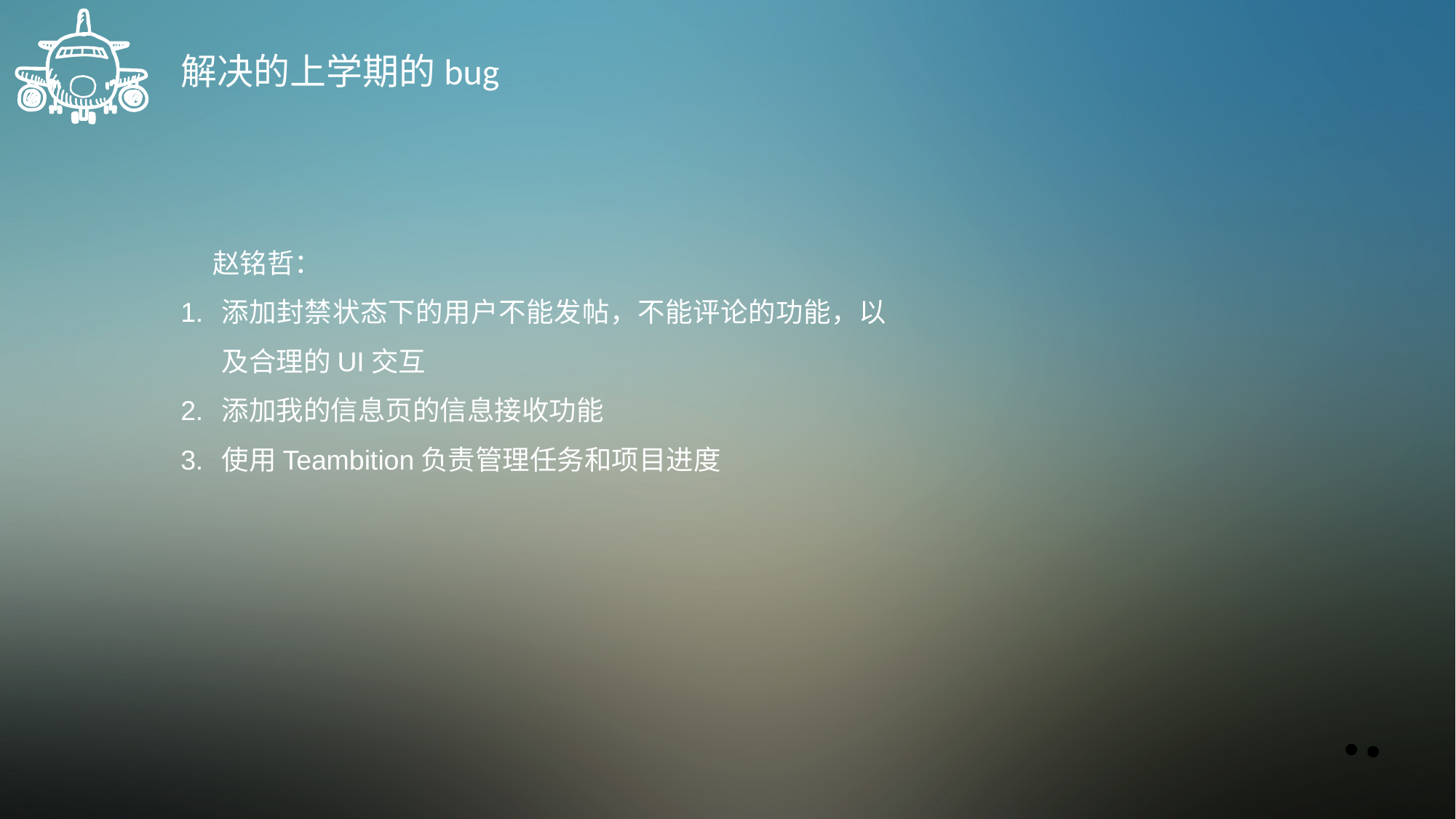

解决的上学期的bug
#

赵铭哲：
添加封禁状态下的用户不能发帖，不能评论的功能，以及合理的UI交互
添加我的信息页的信息接收功能
使用Teambition负责管理任务和项目进度